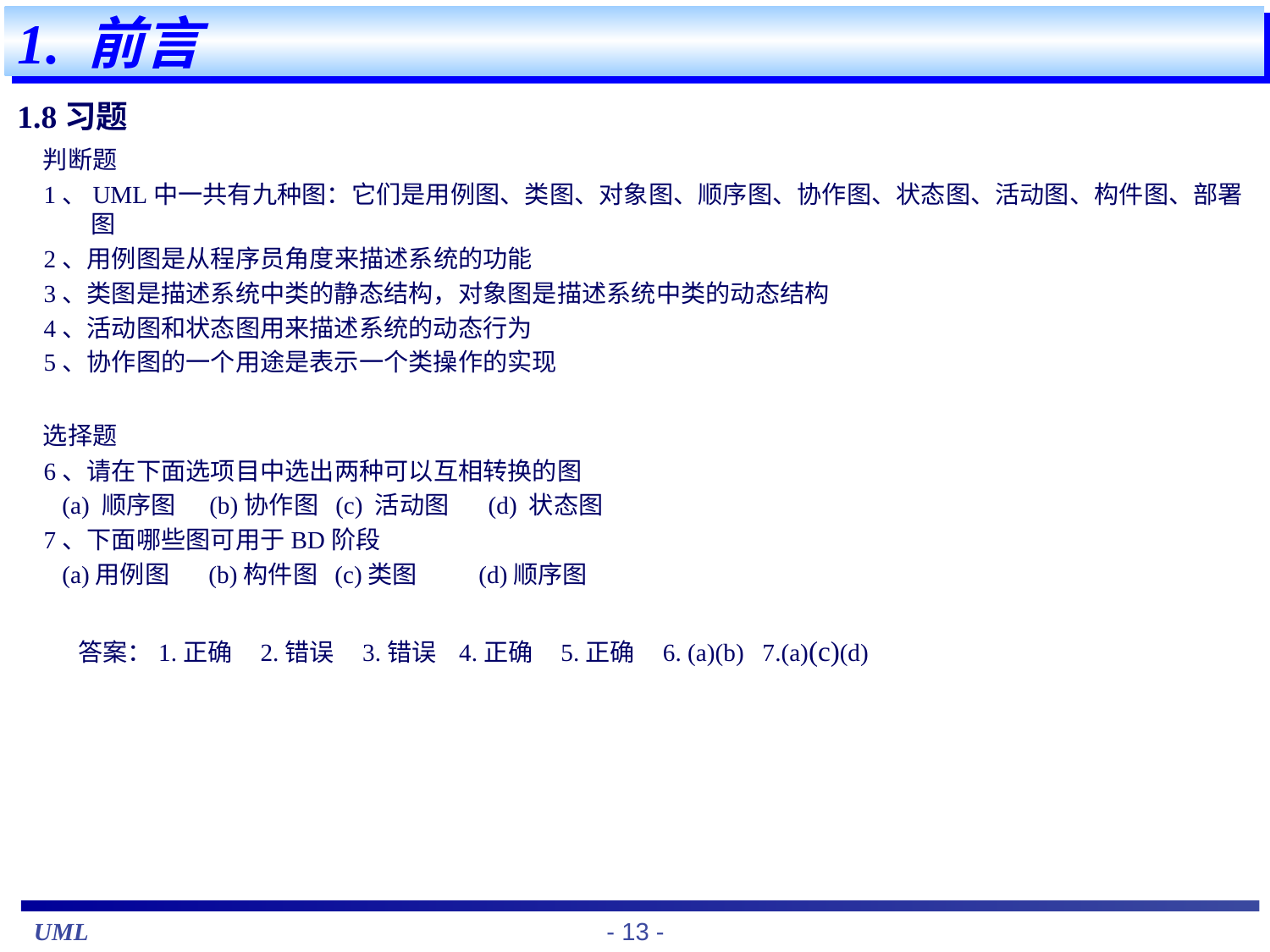

# 1. 前言
1.8习题
   判断题
1、UML中一共有九种图：它们是用例图、类图、对象图、顺序图、协作图、状态图、活动图、构件图、部署图
2、用例图是从程序员角度来描述系统的功能
3、类图是描述系统中类的静态结构，对象图是描述系统中类的动态结构
4、活动图和状态图用来描述系统的动态行为
5、协作图的一个用途是表示一个类操作的实现

   选择题
6、请在下面选项目中选出两种可以互相转换的图
   (a) 顺序图     (b)协作图  (c) 活动图      (d) 状态图
7、下面哪些图可用于BD阶段
   (a)用例图      (b)构件图  (c)类图          (d)顺序图

          答案：1.正确    2.错误    3.错误   4.正确    5.正确    6. (a)(b)   7.(a)(c)(d)